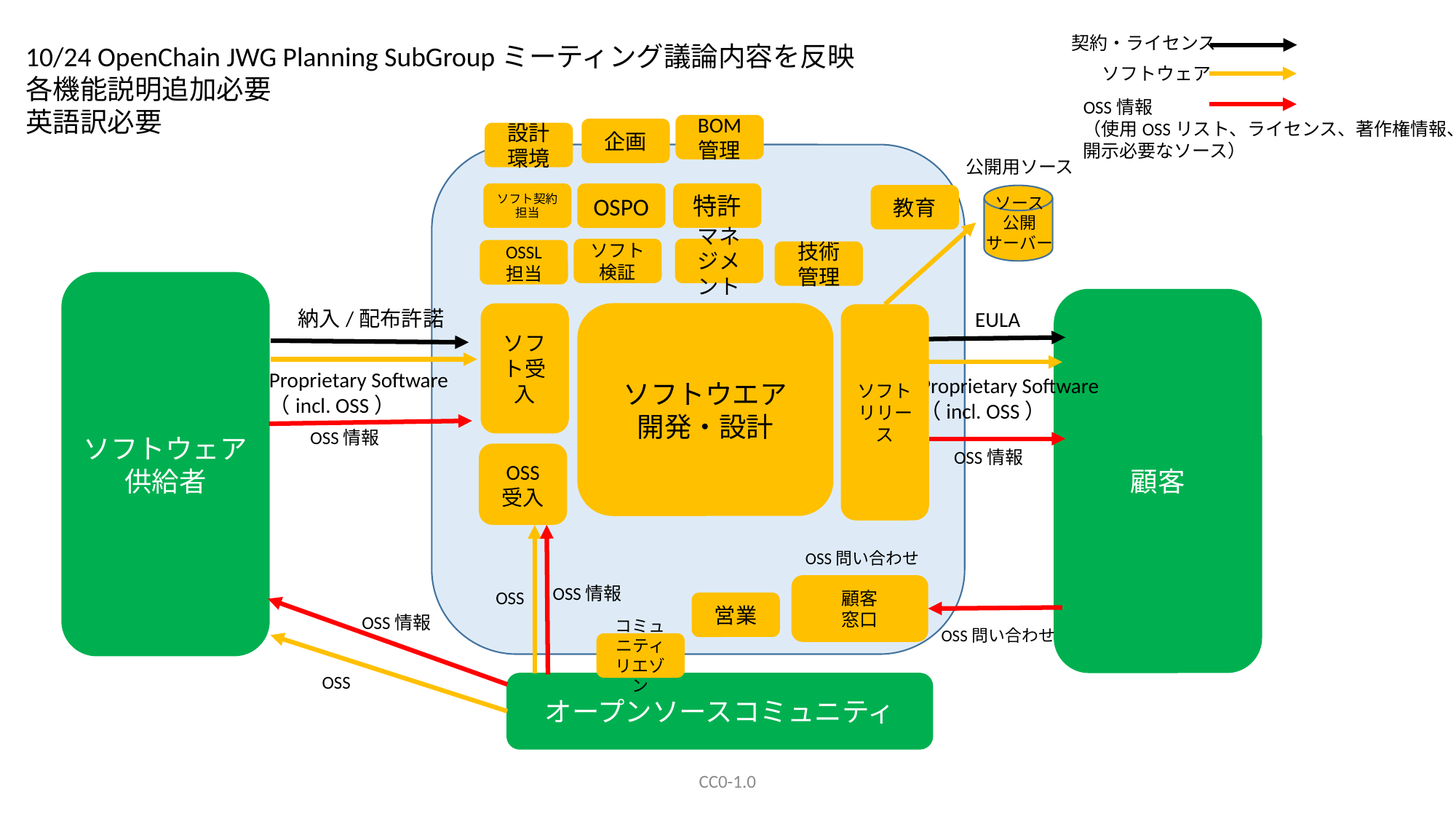

契約・ライセンス

10/24 OpenChain JWG Planning SubGroupミーティング議論内容を反映
各機能説明追加必要
英語訳必要
ソフトウェア
OSS情報
（使用OSSリスト、ライセンス、著作権情報、
開示必要なソース）
BOM
管理
企画
設計環境

公開用ソース
ソフト契約
担当
特許
OSPO
教育

ソース
公開
サーバー
ソフト
検証
マネジメント
OSSL
担当
技術管理
ソフトウェア
供給者
顧客
納入/配布許諾
EULA
ソフト受入
ソフトウエア
開発・設計
ソフトリリース
Proprietary Software
（incl. OSS）
Proprietary Software
（incl. OSS）
OSS情報
OSS情報
OSS
受入
OSS問い合わせ
顧客
窓口
OSS情報
OSS
営業
OSS情報
OSS問い合わせ
コミュニティリエゾン
OSS
オープンソースコミュニティ
CC0-1.0